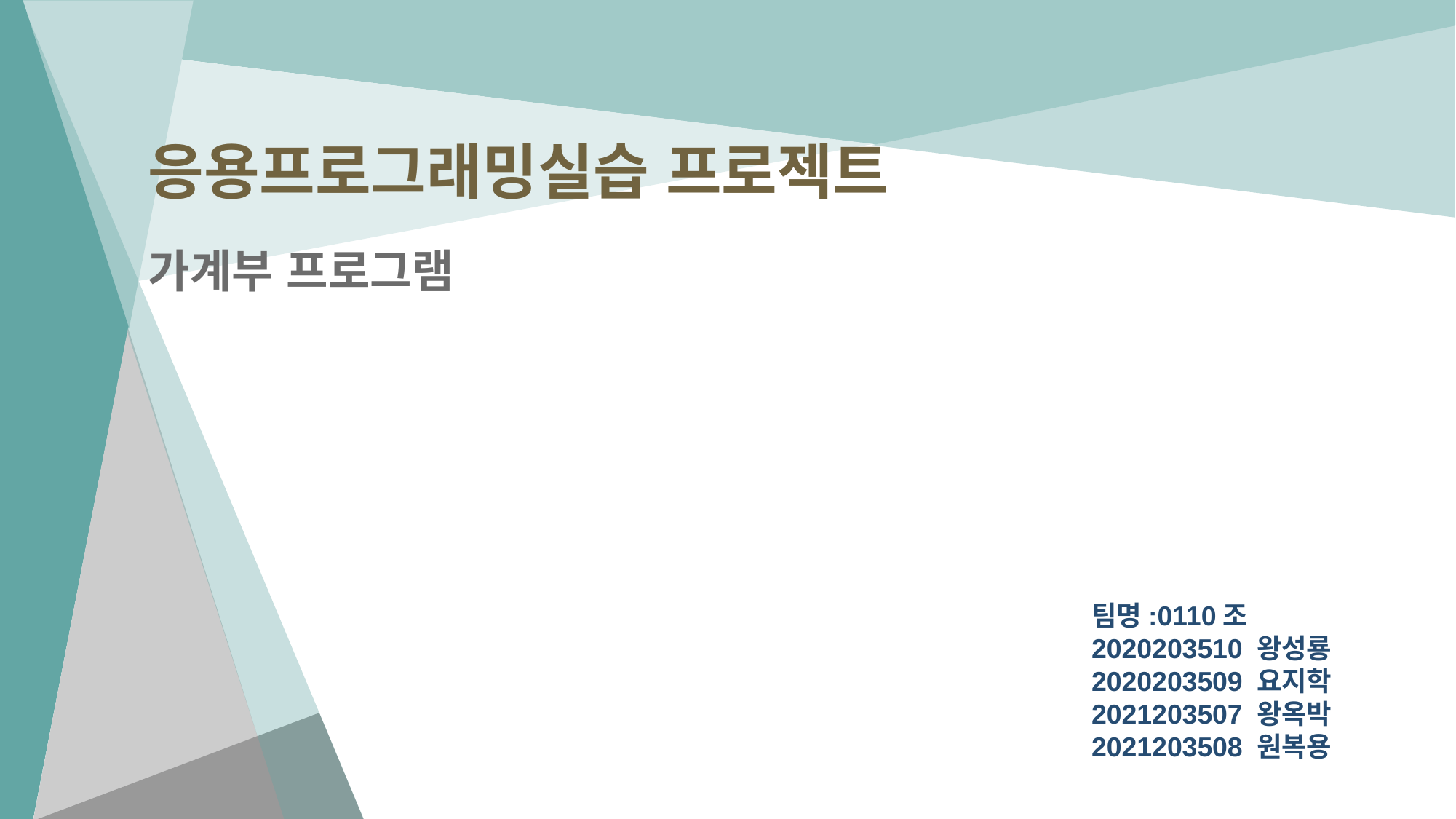

# 응용프로그래밍실습 프로젝트
가계부 프로그램
팀명:0110조
2020203510 왕성룡2020203509 요지학
2021203507 왕옥박
2021203508 원복용